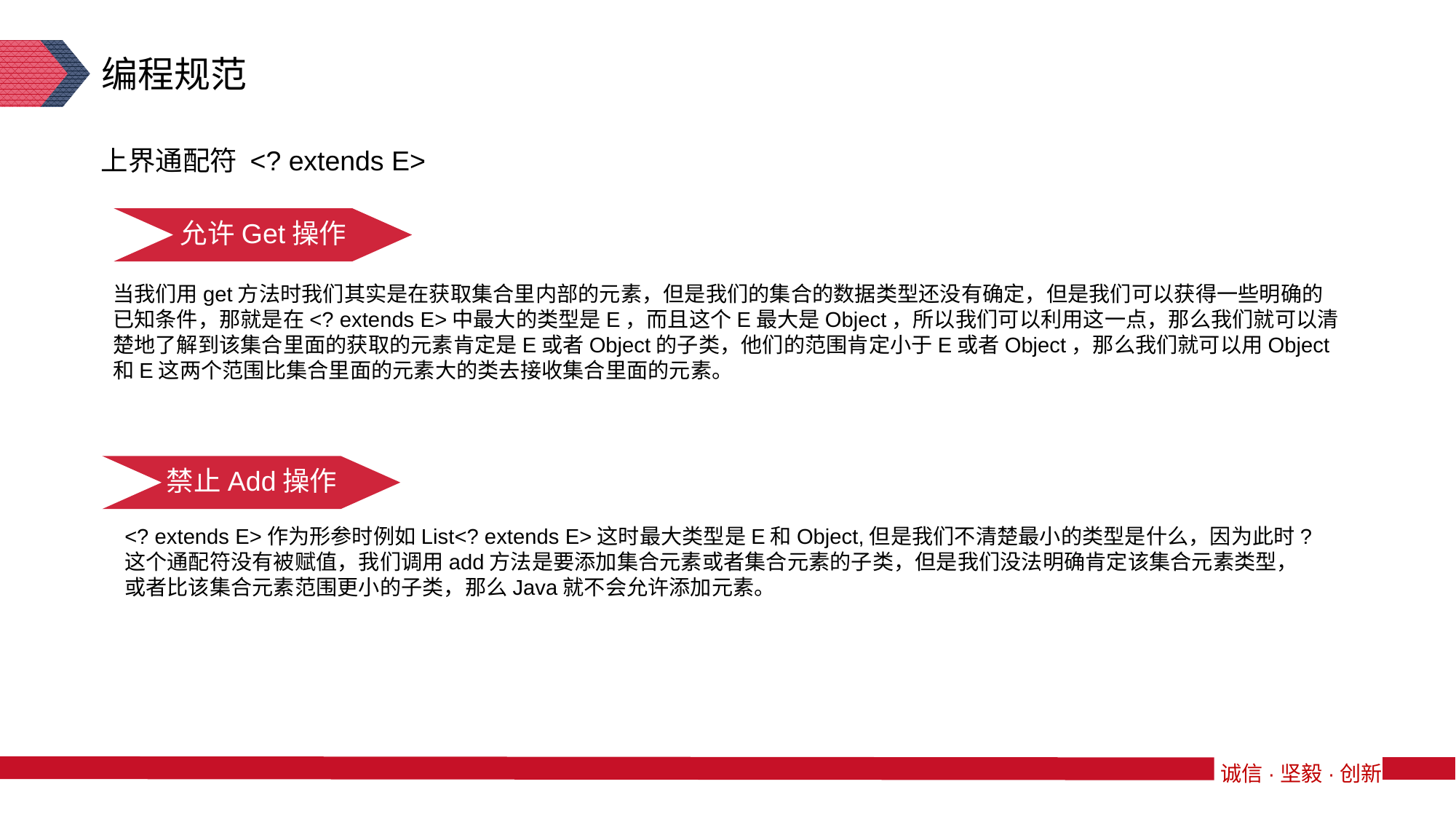

编程规范
上界通配符 <? extends E>
允许Get操作
当我们用get方法时我们其实是在获取集合里内部的元素，但是我们的集合的数据类型还没有确定，但是我们可以获得一些明确的已知条件，那就是在<? extends E>中最大的类型是E，而且这个E最大是Object，所以我们可以利用这一点，那么我们就可以清楚地了解到该集合里面的获取的元素肯定是E或者Object的子类，他们的范围肯定小于E或者Object，那么我们就可以用Object和E这两个范围比集合里面的元素大的类去接收集合里面的元素。

禁止Add操作
<? extends E>作为形参时例如List<? extends E>这时最大类型是E和Object,但是我们不清楚最小的类型是什么，因为此时?这个通配符没有被赋值，我们调用add方法是要添加集合元素或者集合元素的子类，但是我们没法明确肯定该集合元素类型，或者比该集合元素范围更小的子类，那么Java就不会允许添加元素。
诚信·坚毅·创新